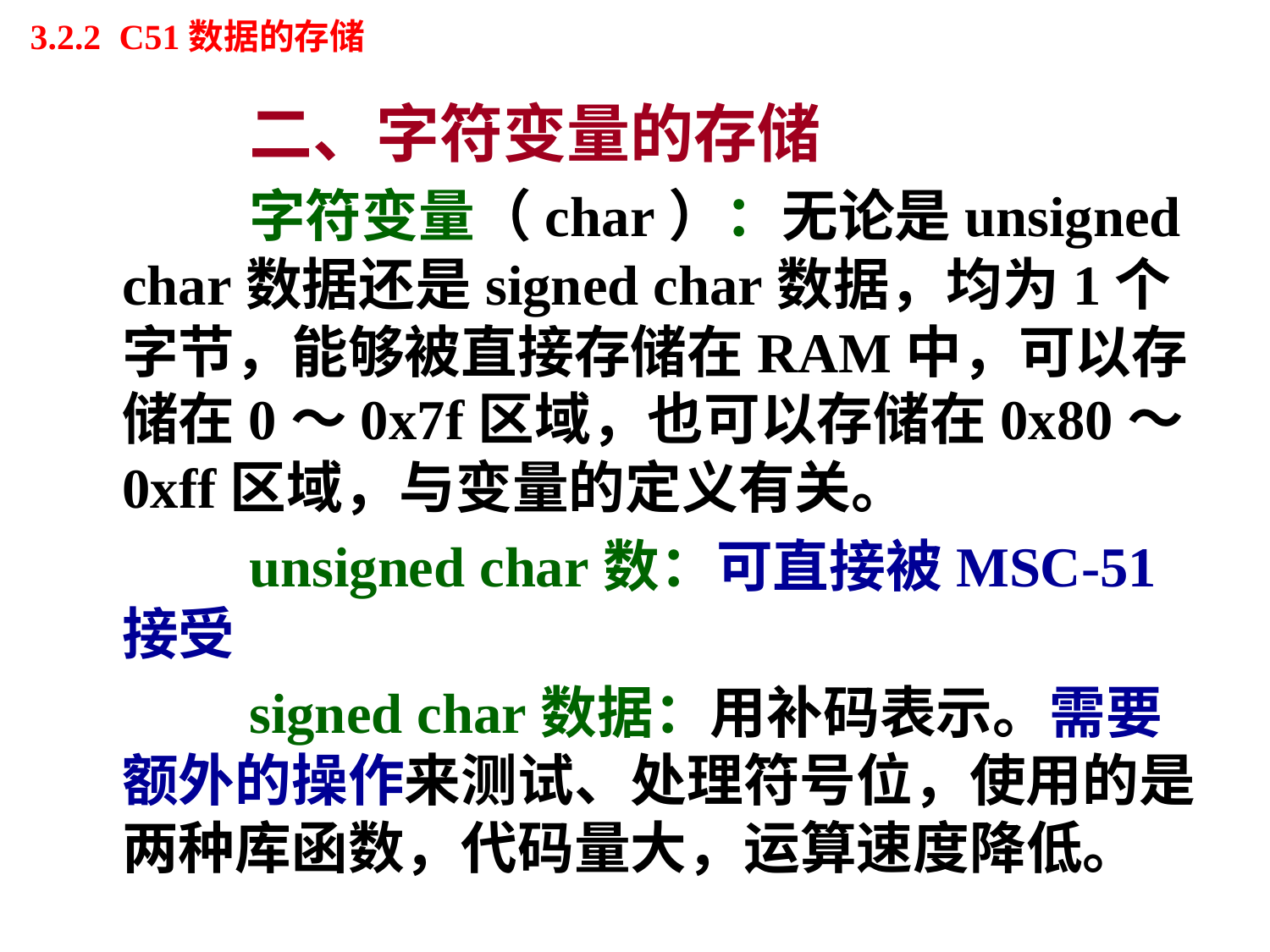

# 3.2.2  C51数据的存储
		二、字符变量的存储
		字符变量（char）：无论是unsigned char数据还是signed char数据，均为1个字节，能够被直接存储在RAM中，可以存储在0～0x7f区域，也可以存储在0x80～0xff区域，与变量的定义有关。
		unsigned char数：可直接被MSC-51接受
		signed char数据：用补码表示。需要额外的操作来测试、处理符号位，使用的是两种库函数，代码量大，运算速度降低。